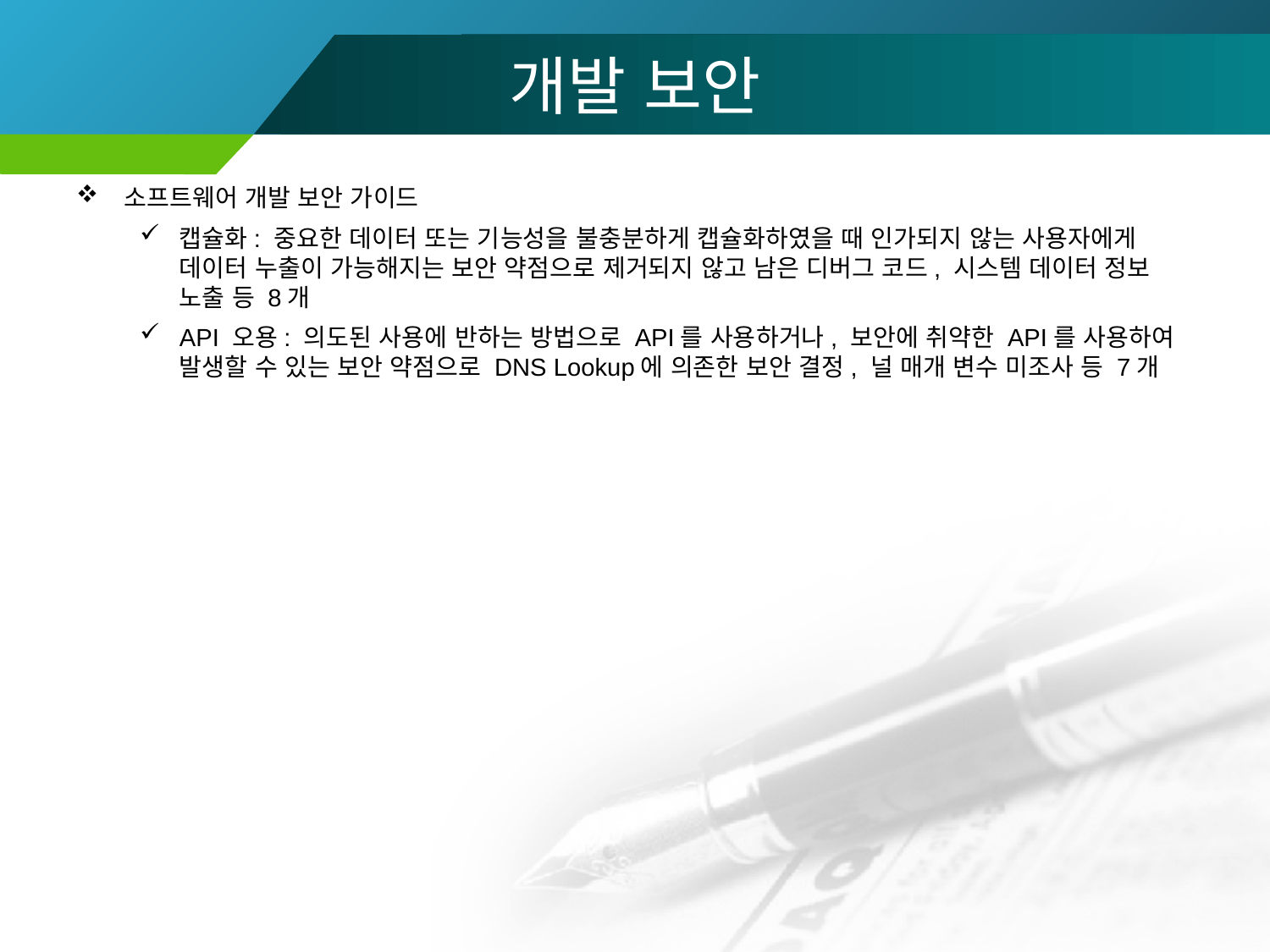

# 개발 보안
소프트웨어 개발 보안 가이드
캡슐화: 중요한 데이터 또는 기능성을 불충분하게 캡슐화하였을 때 인가되지 않는 사용자에게 데이터 누출이 가능해지는 보안 약점으로 제거되지 않고 남은 디버그 코드, 시스템 데이터 정보 노출 등 8개
API 오용: 의도된 사용에 반하는 방법으로 API를 사용하거나, 보안에 취약한 API를 사용하여 발생할 수 있는 보안 약점으로 DNS Lookup에 의존한 보안 결정, 널 매개 변수 미조사 등 7개